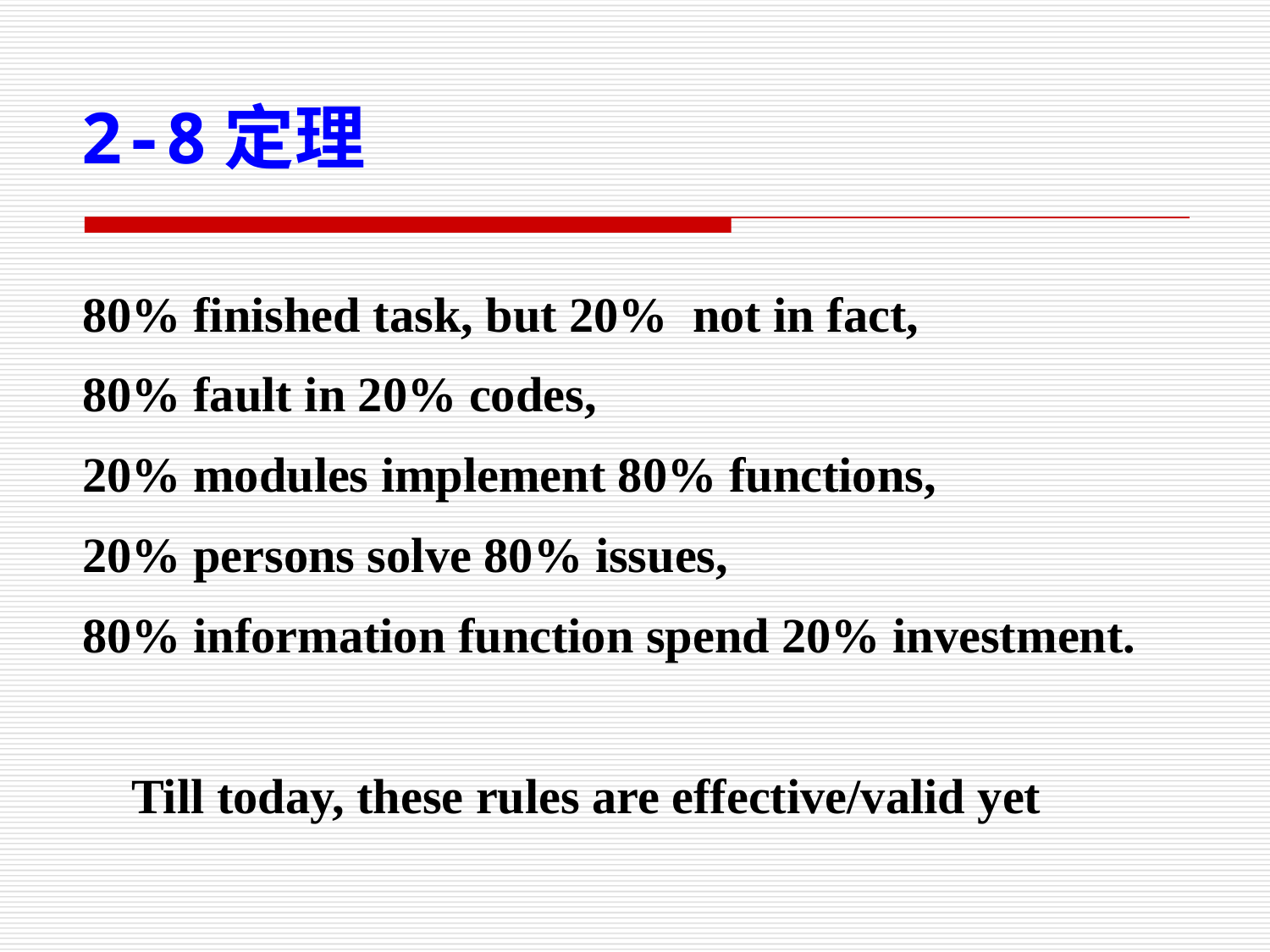

2-8定理
80% finished task, but 20%  not in fact,
80% fault in 20% codes,
20% modules implement 80% functions,
20% persons solve 80% issues,
80% information function spend 20% investment.

    Till today, these rules are effective/valid yet